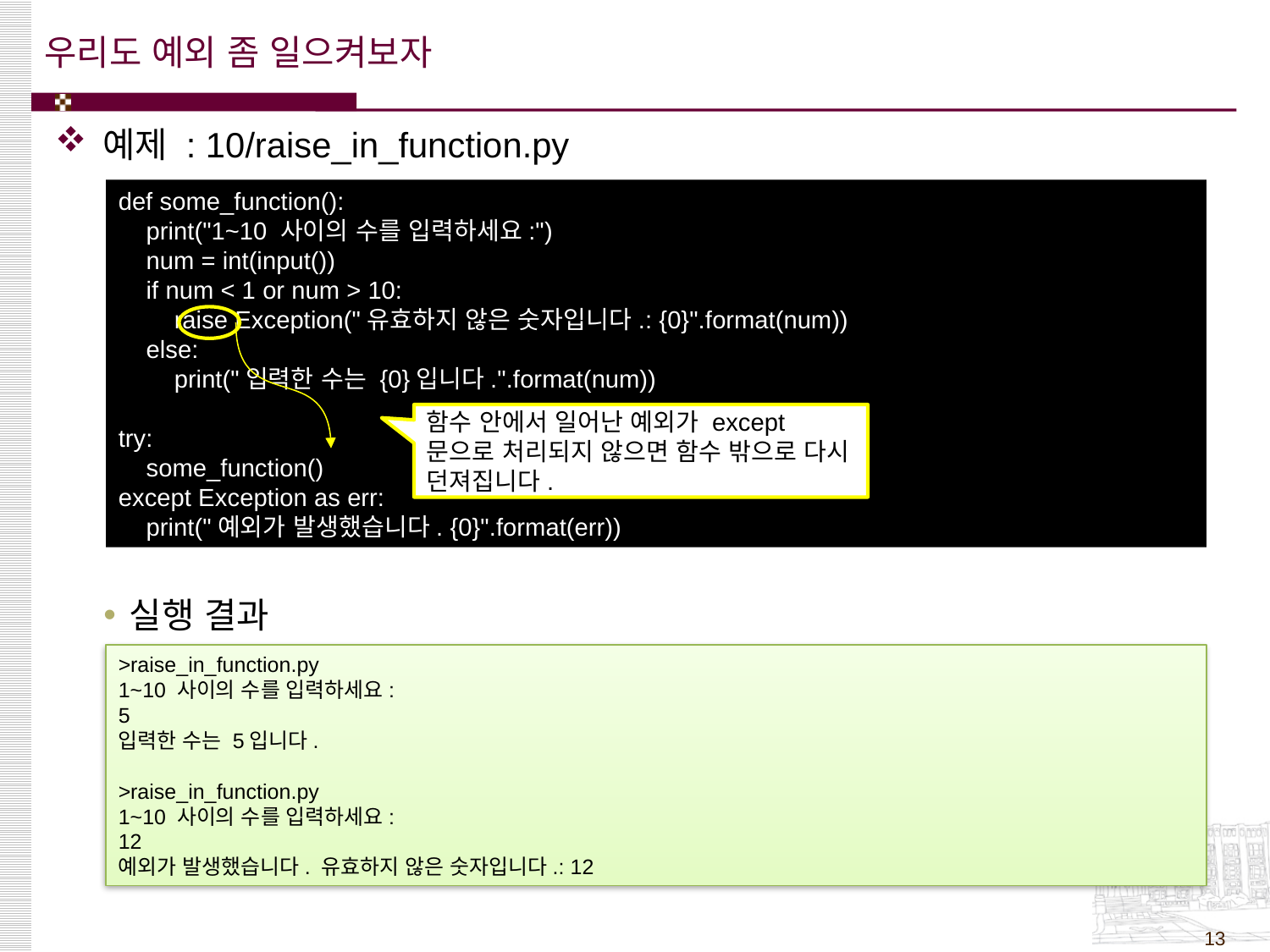

# 우리도 예외 좀 일으켜보자
예제 : 10/raise_in_function.py
def some_function():
    print("1~10 사이의 수를 입력하세요:")
    num = int(input())
    if num < 1 or num > 10:
        raise Exception("유효하지 않은 숫자입니다.: {0}".format(num))
    else:
        print("입력한 수는 {0}입니다.".format(num))

try:
    some_function()
except Exception as err:
    print("예외가 발생했습니다. {0}".format(err))

함수 안에서 일어난 예외가 except문으로 처리되지 않으면 함수 밖으로 다시 던져집니다.
실행 결과

>raise_in_function.py
1~10 사이의 수를 입력하세요:
5
입력한 수는 5입니다.

>raise_in_function.py
1~10 사이의 수를 입력하세요:
12
예외가 발생했습니다. 유효하지 않은 숫자입니다.: 12